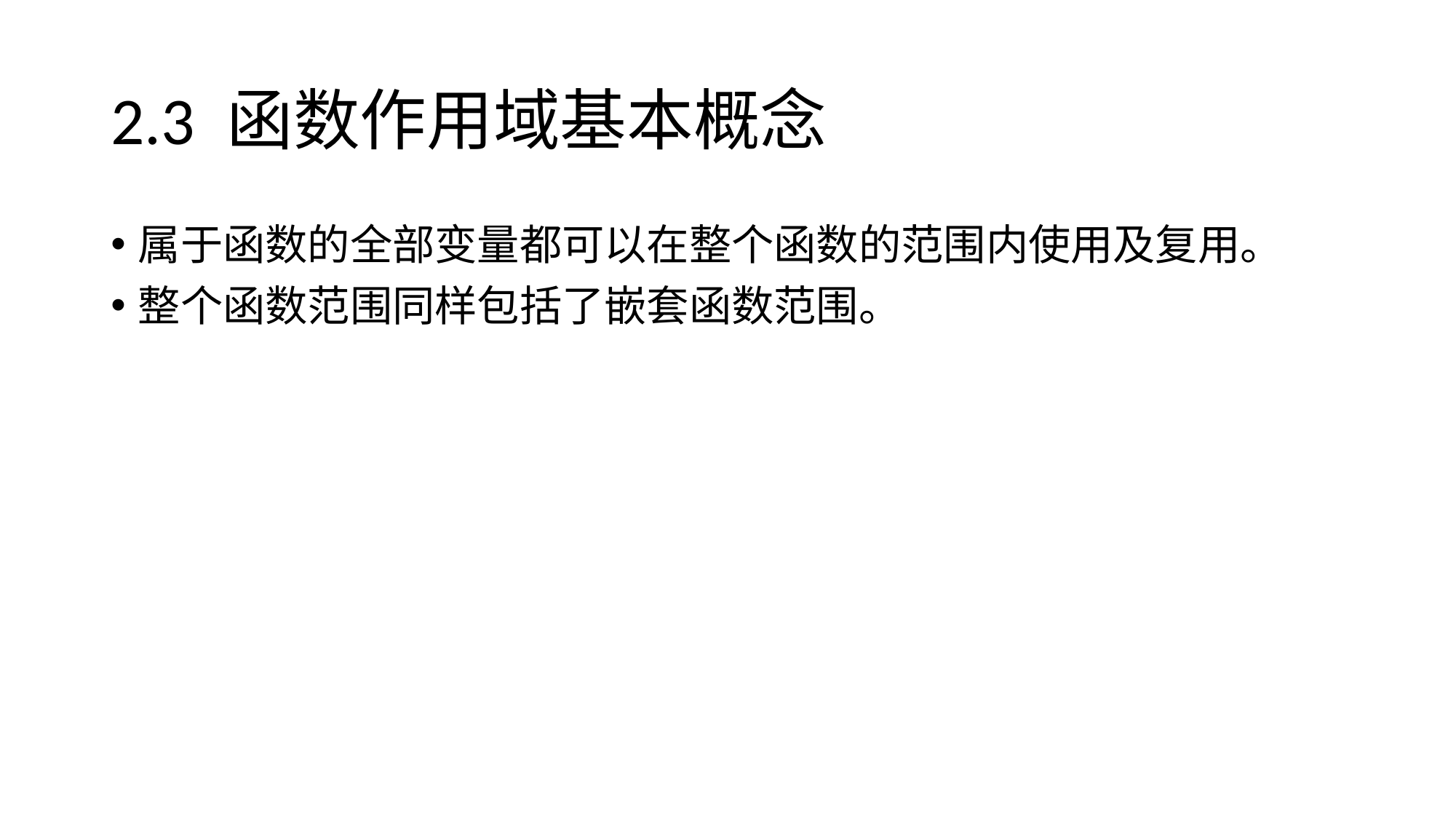

# 2.3 函数作用域基本概念
属于函数的全部变量都可以在整个函数的范围内使用及复用。
整个函数范围同样包括了嵌套函数范围。